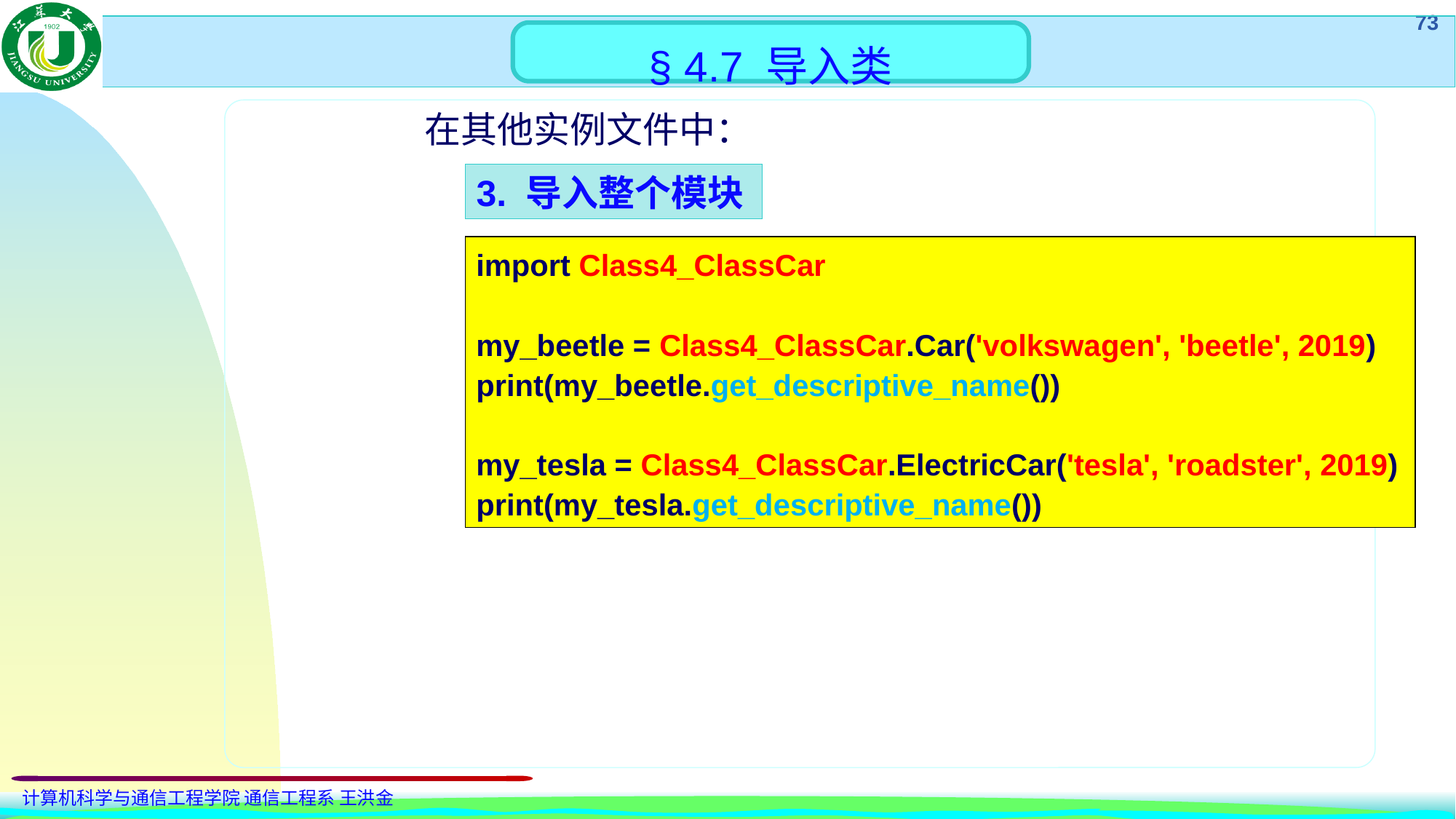

§ 4.7 导入类
在其他实例文件中：
3. 导入整个模块
import Class4_ClassCar

my_beetle = Class4_ClassCar.Car('volkswagen', 'beetle', 2019)
print(my_beetle.get_descriptive_name())

my_tesla = Class4_ClassCar.ElectricCar('tesla', 'roadster', 2019)
print(my_tesla.get_descriptive_name())